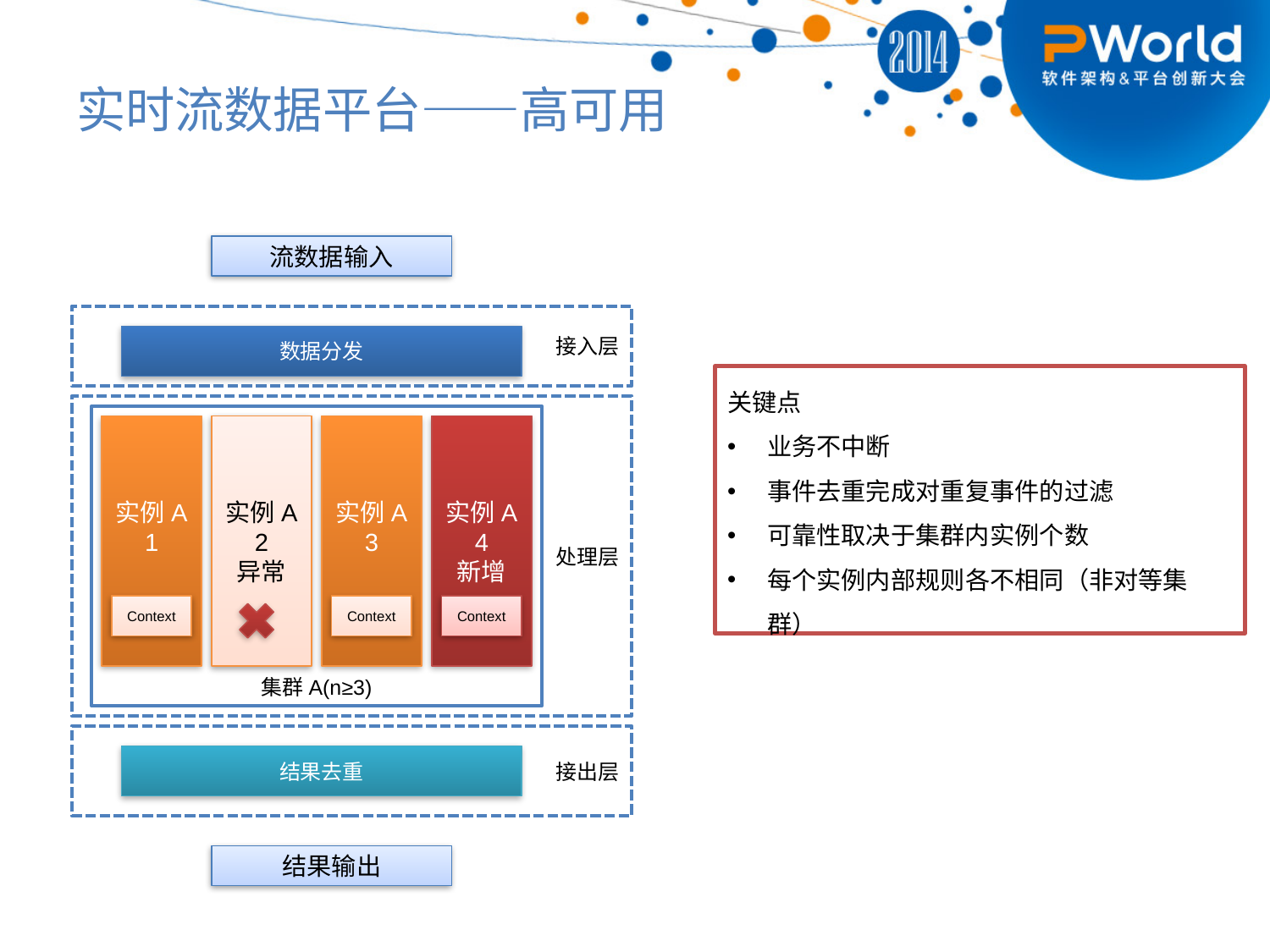

# 实时流数据平台——高可用
流数据输入
接入层
数据分发
关键点
业务不中断
事件去重完成对重复事件的过滤
可靠性取决于集群内实例个数
每个实例内部规则各不相同（非对等集群）
处理层
集群A(n≥3)
实例A
1

实例A
2
异常
实例A
3

实例A
4
新增
Context

Context
Context
接出层
结果去重
结果输出